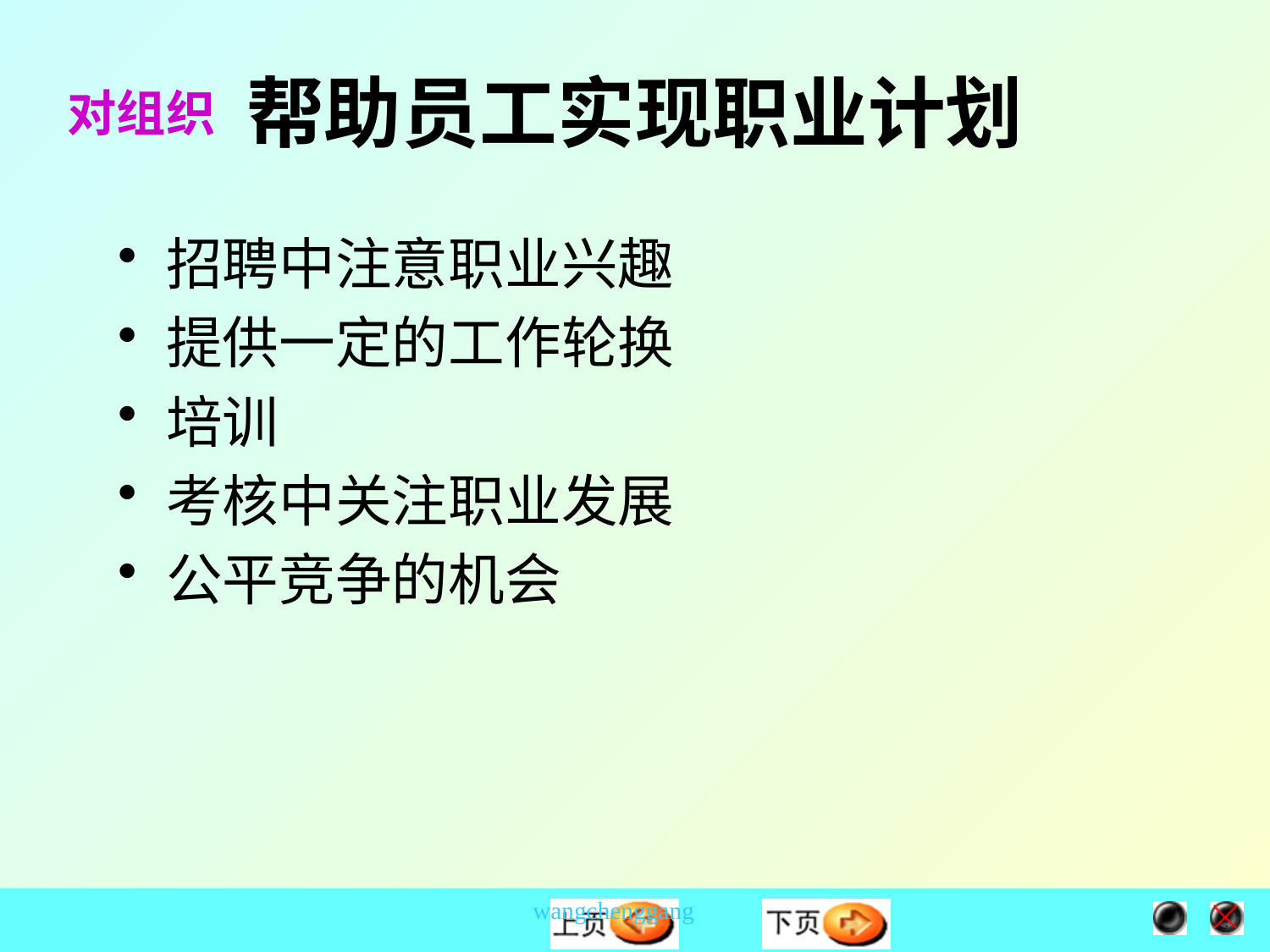

# 帮助员工实现职业计划
对组织
招聘中注意职业兴趣
提供一定的工作轮换
培训
考核中关注职业发展
公平竞争的机会

wangchenggang